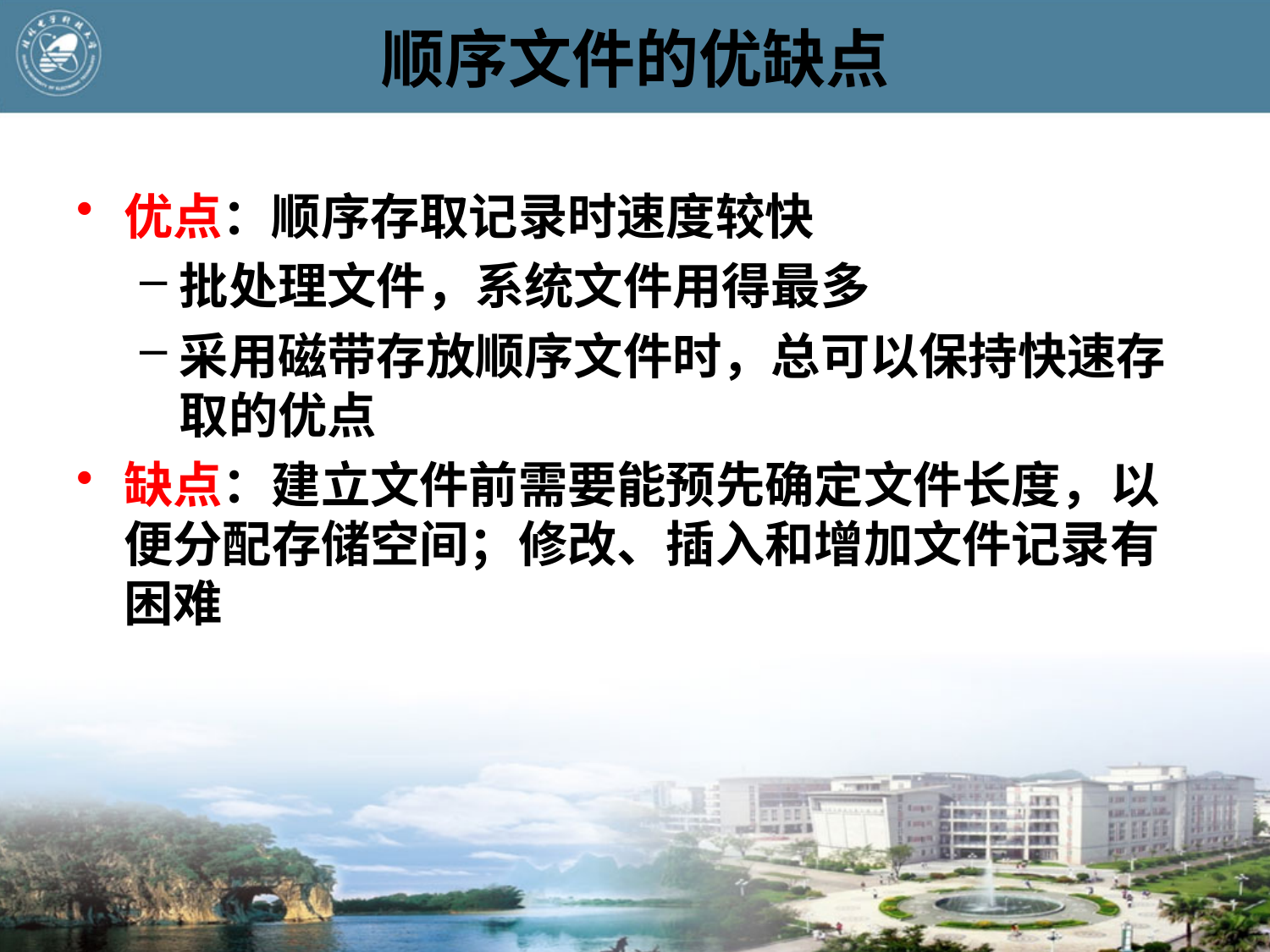

# 顺序文件的优缺点
优点：顺序存取记录时速度较快
批处理文件，系统文件用得最多
采用磁带存放顺序文件时，总可以保持快速存取的优点
缺点：建立文件前需要能预先确定文件长度，以便分配存储空间；修改、插入和增加文件记录有困难